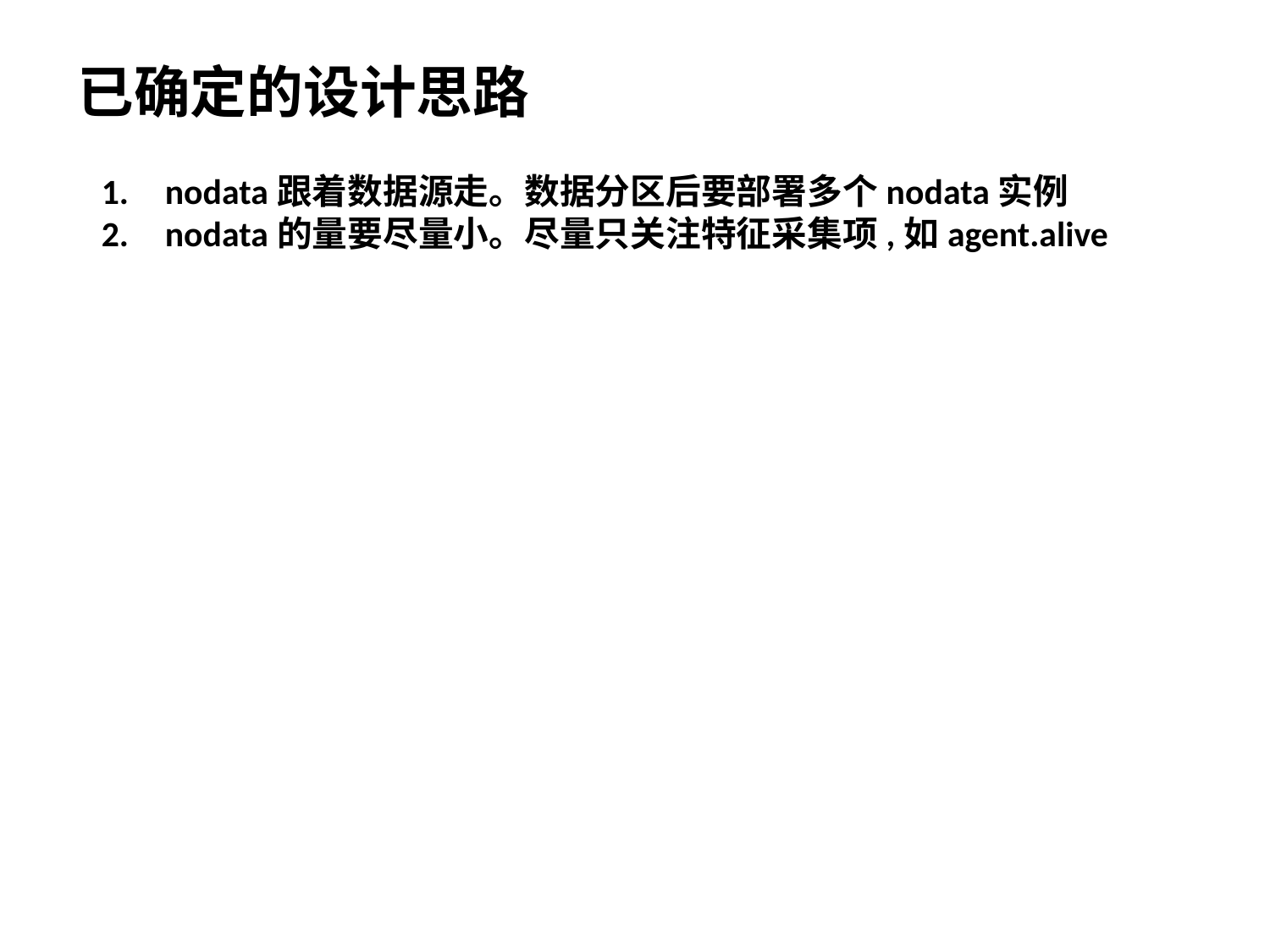

已确定的设计思路
nodata跟着数据源走。数据分区后要部署多个nodata实例
nodata的量要尽量小。尽量只关注特征采集项,如agent.alive